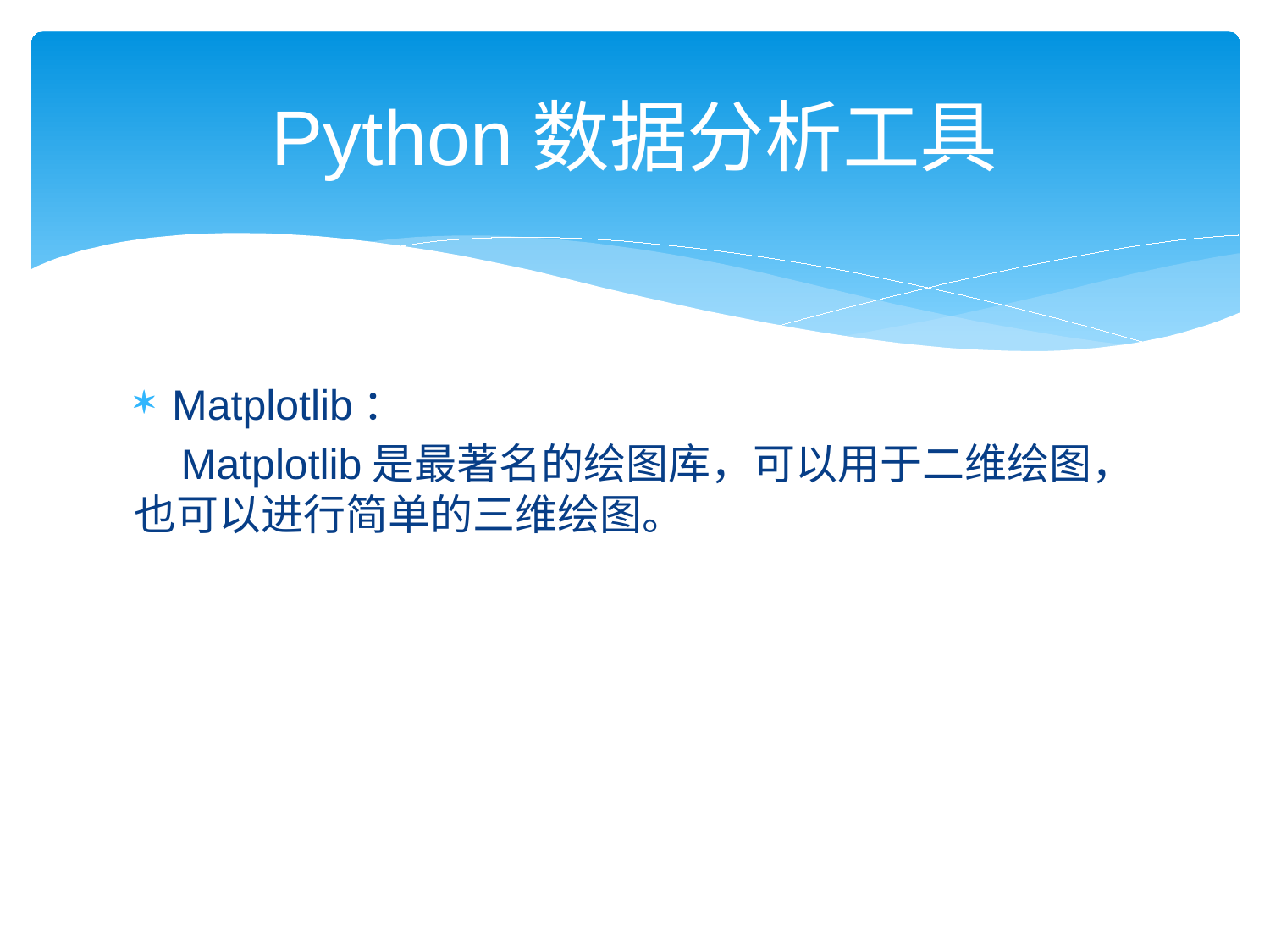

# Python数据分析工具
Matplotlib：
    Matplotlib是最著名的绘图库，可以用于二维绘图，也可以进行简单的三维绘图。